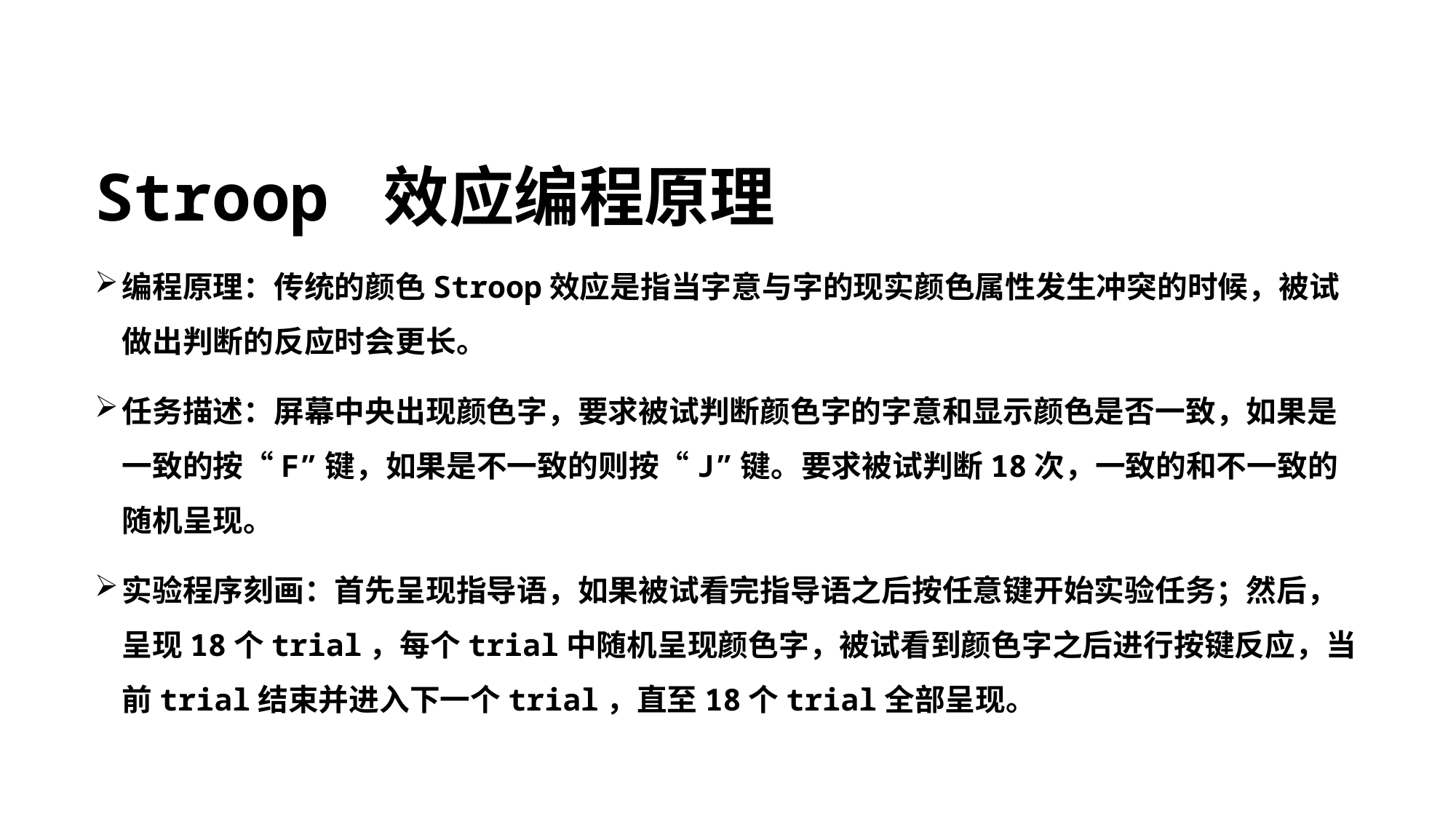

Stroop 效应编程原理
编程原理：传统的颜色Stroop效应是指当字意与字的现实颜色属性发生冲突的时候，被试做出判断的反应时会更长。
任务描述：屏幕中央出现颜色字，要求被试判断颜色字的字意和显示颜色是否一致，如果是一致的按“F”键，如果是不一致的则按“J”键。要求被试判断18次，一致的和不一致的随机呈现。
实验程序刻画：首先呈现指导语，如果被试看完指导语之后按任意键开始实验任务；然后，呈现18个trial，每个trial中随机呈现颜色字，被试看到颜色字之后进行按键反应，当前trial结束并进入下一个trial，直至18个trial全部呈现。